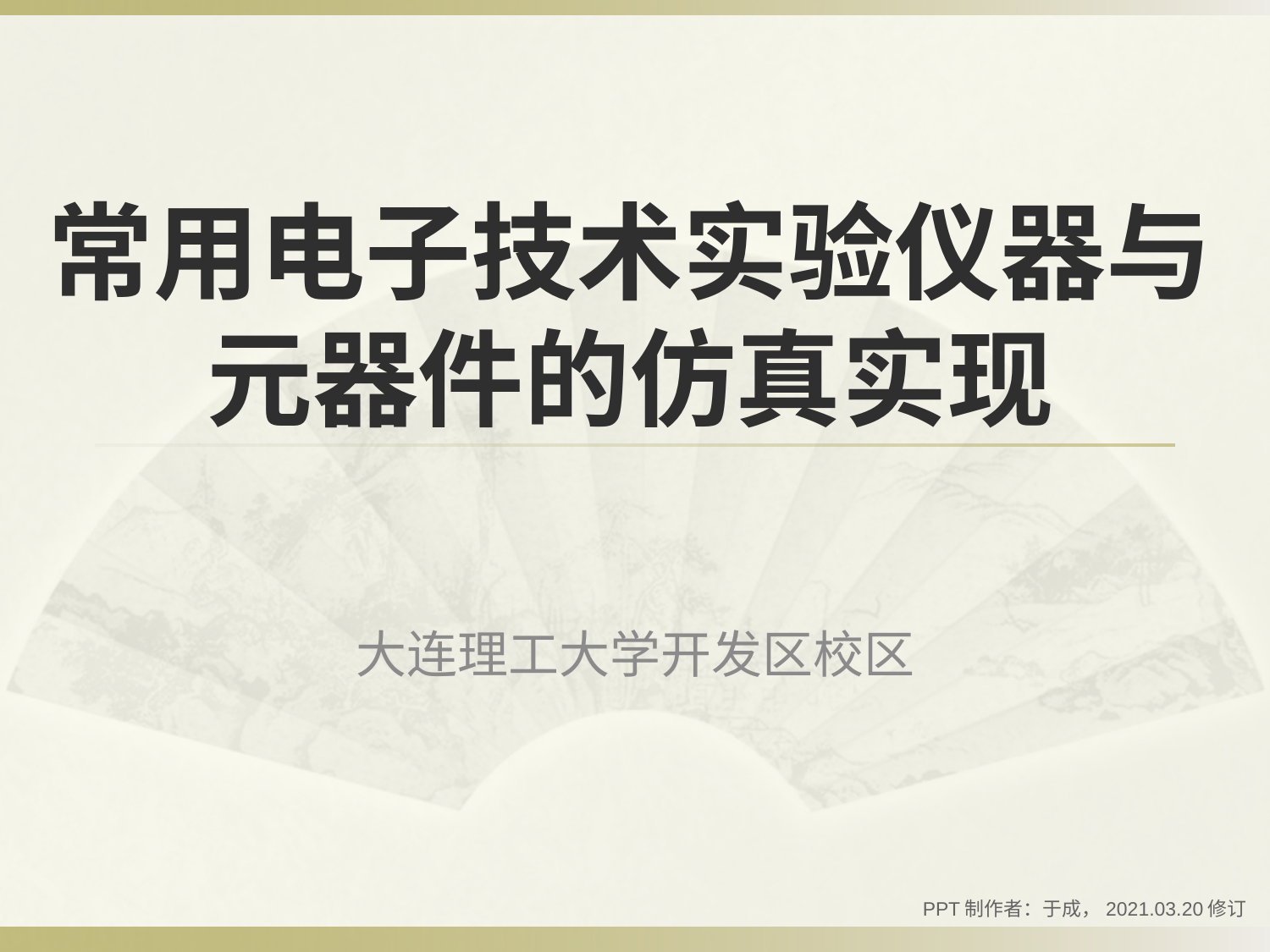

# 常用电子技术实验仪器与元器件的仿真实现
大连理工大学开发区校区
PPT制作者：于成，2021.03.20修订